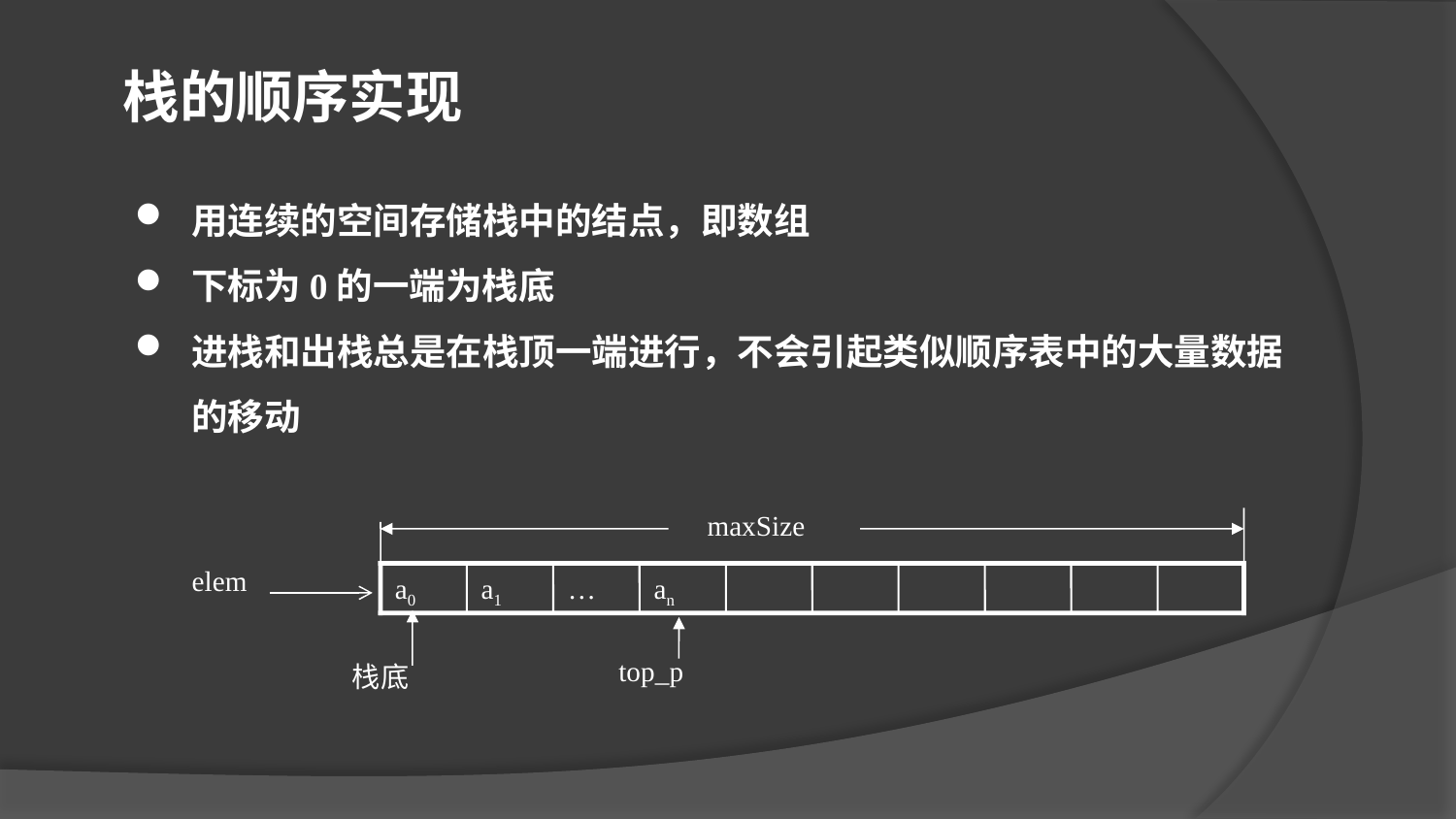

栈的顺序实现
用连续的空间存储栈中的结点，即数组
下标为0的一端为栈底
进栈和出栈总是在栈顶一端进行，不会引起类似顺序表中的大量数据的移动
     maxSize

elem
a0

a1

…

an

top_p
栈底